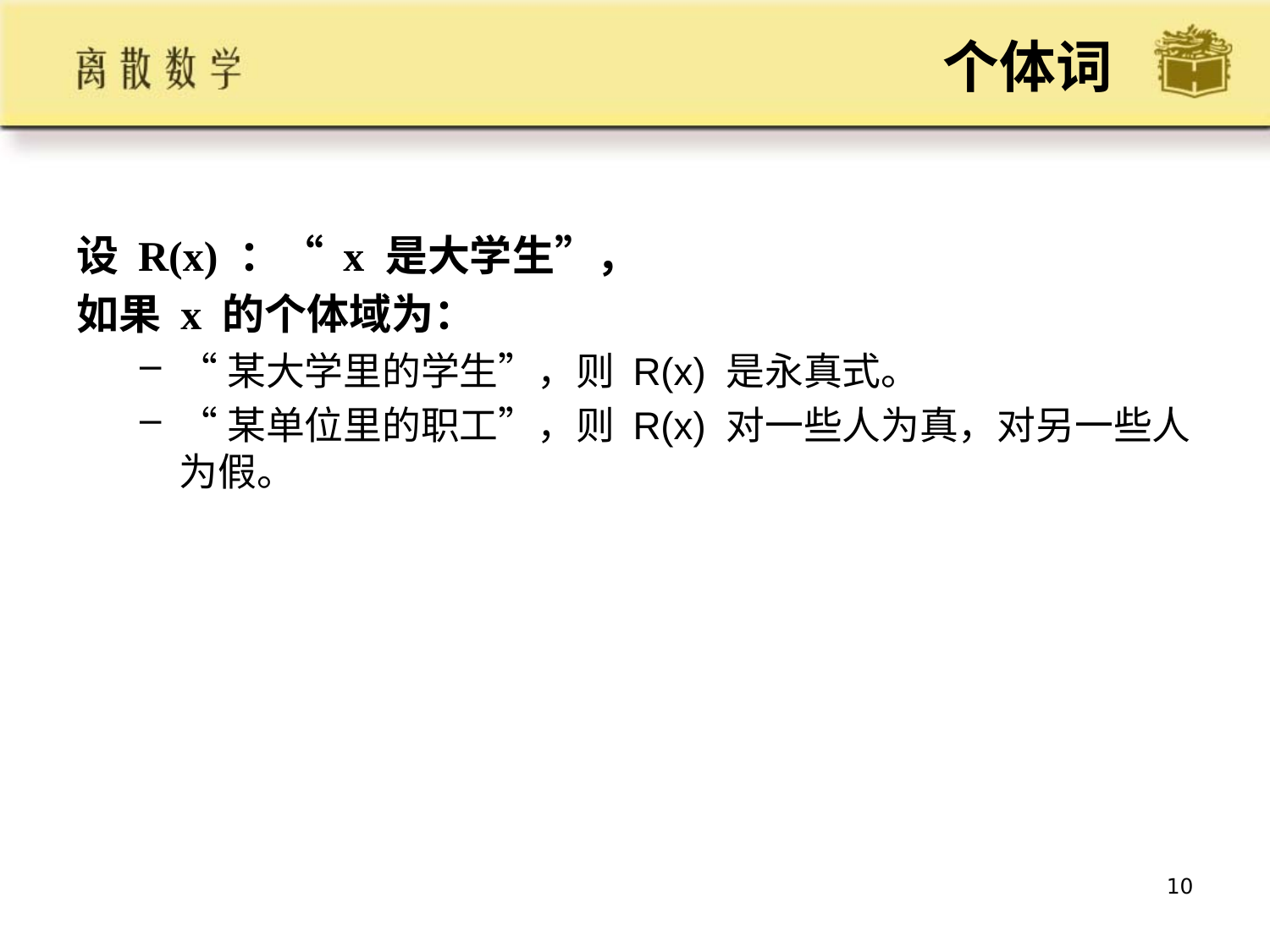

# 个体词
设 R(x) ：“ x 是大学生”，
如果 x 的个体域为：
“某大学里的学生”，则 R(x) 是永真式。
“某单位里的职工”，则 R(x) 对一些人为真，对另一些人为假。
10